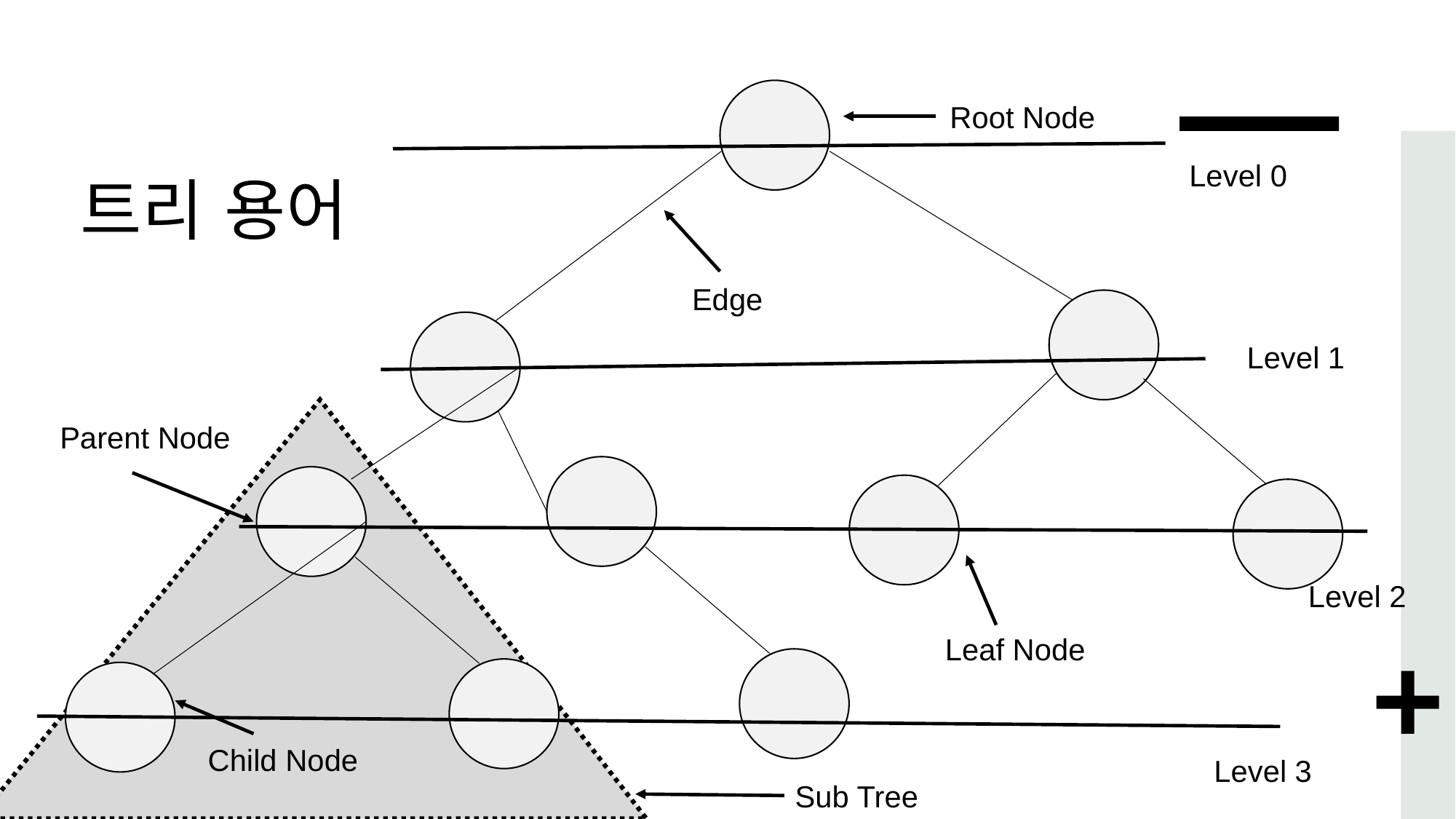

Root Node

# 트리 용어
Level 0
Edge

Level 1

Parent Node

Leaf Node
Level 2

Child Node
Level 3
Sub Tree